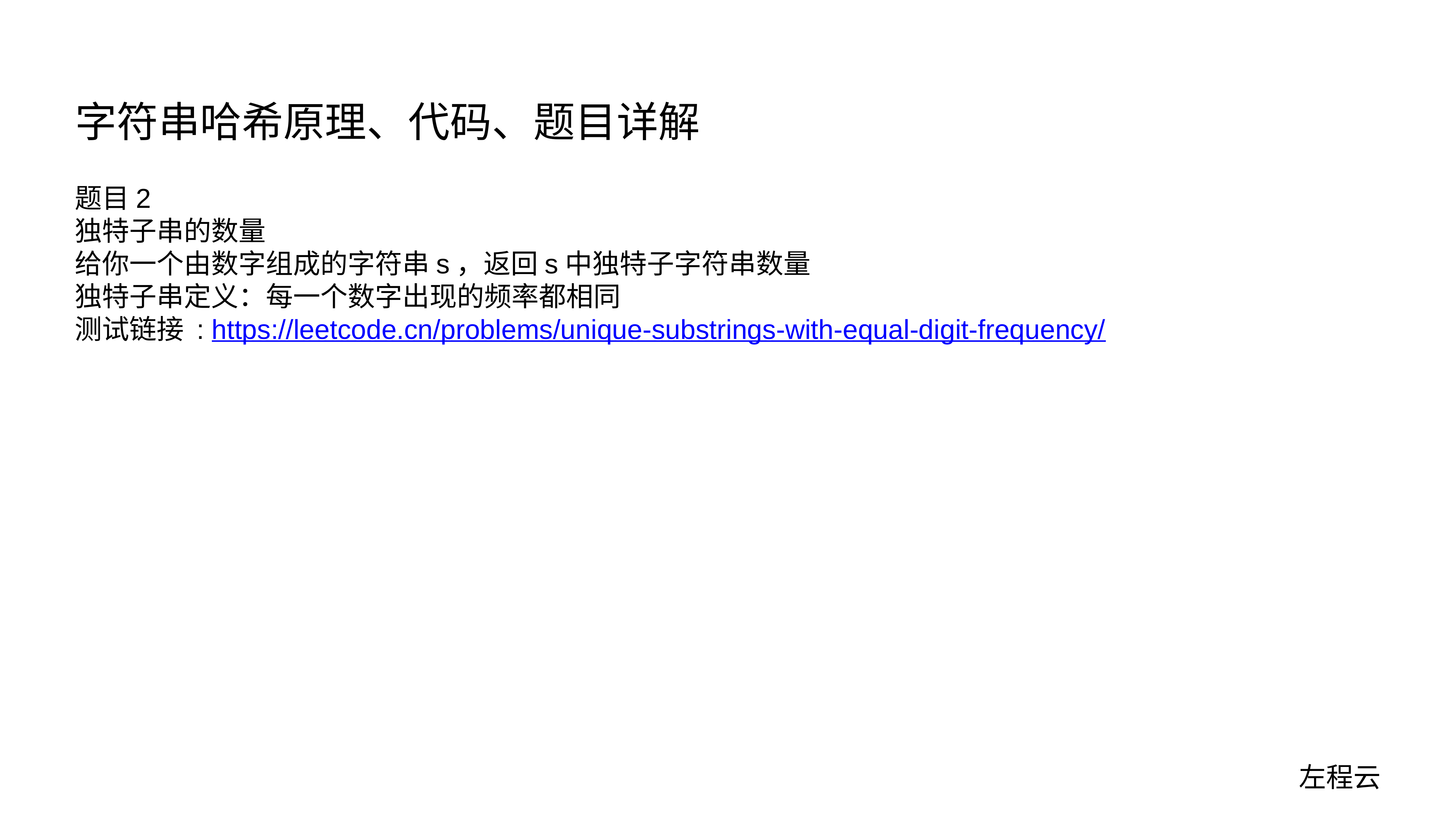

# 字符串哈希原理、代码、题目详解
题目2
独特子串的数量
给你一个由数字组成的字符串s，返回s中独特子字符串数量
独特子串定义：每一个数字出现的频率都相同
测试链接 : https://leetcode.cn/problems/unique-substrings-with-equal-digit-frequency/
左程云